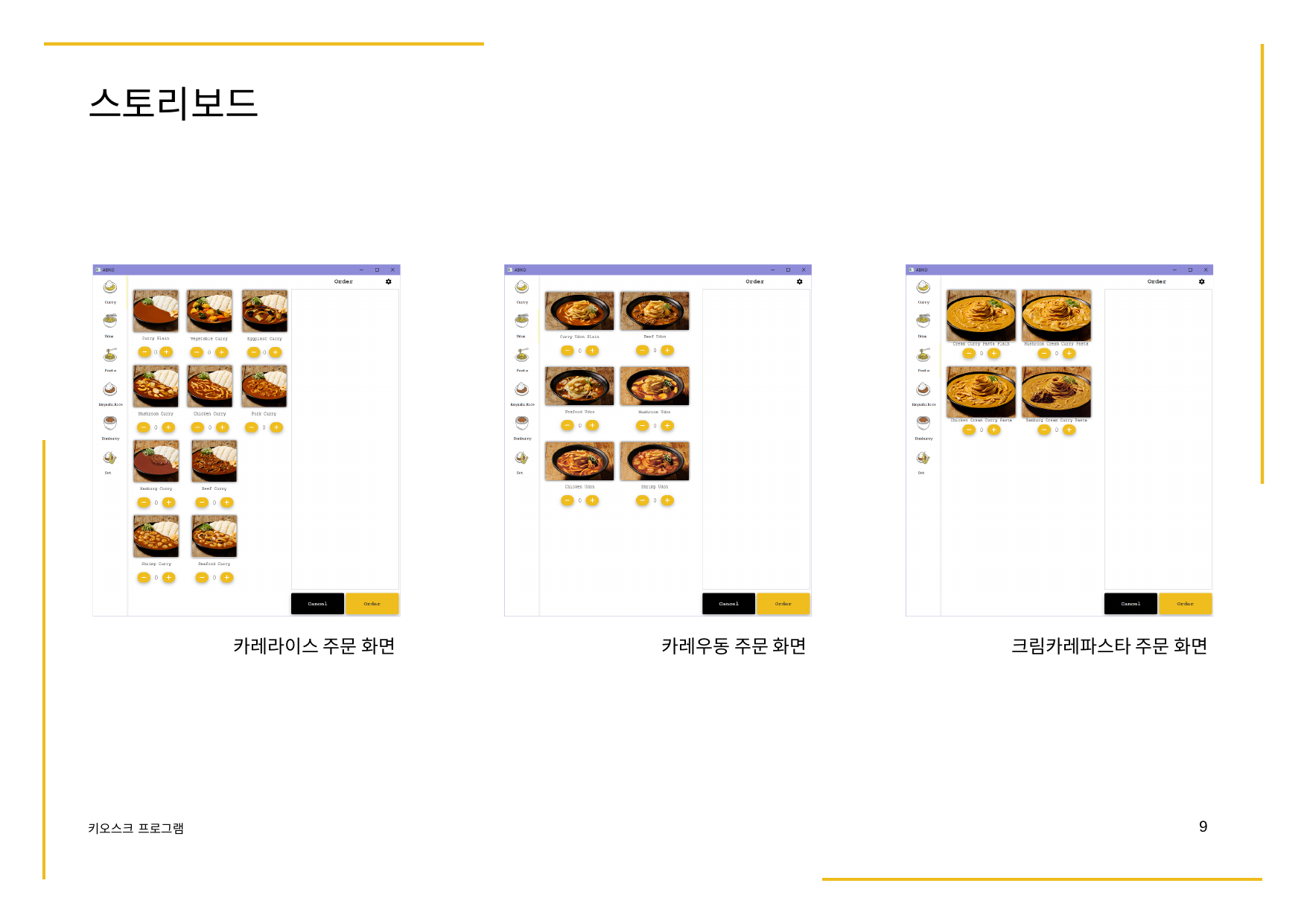

# 스토리보드

카레라이스 주문 화면
카레우동 주문 화면
크림카레파스타 주문 화면
9
키오스크 프로그램